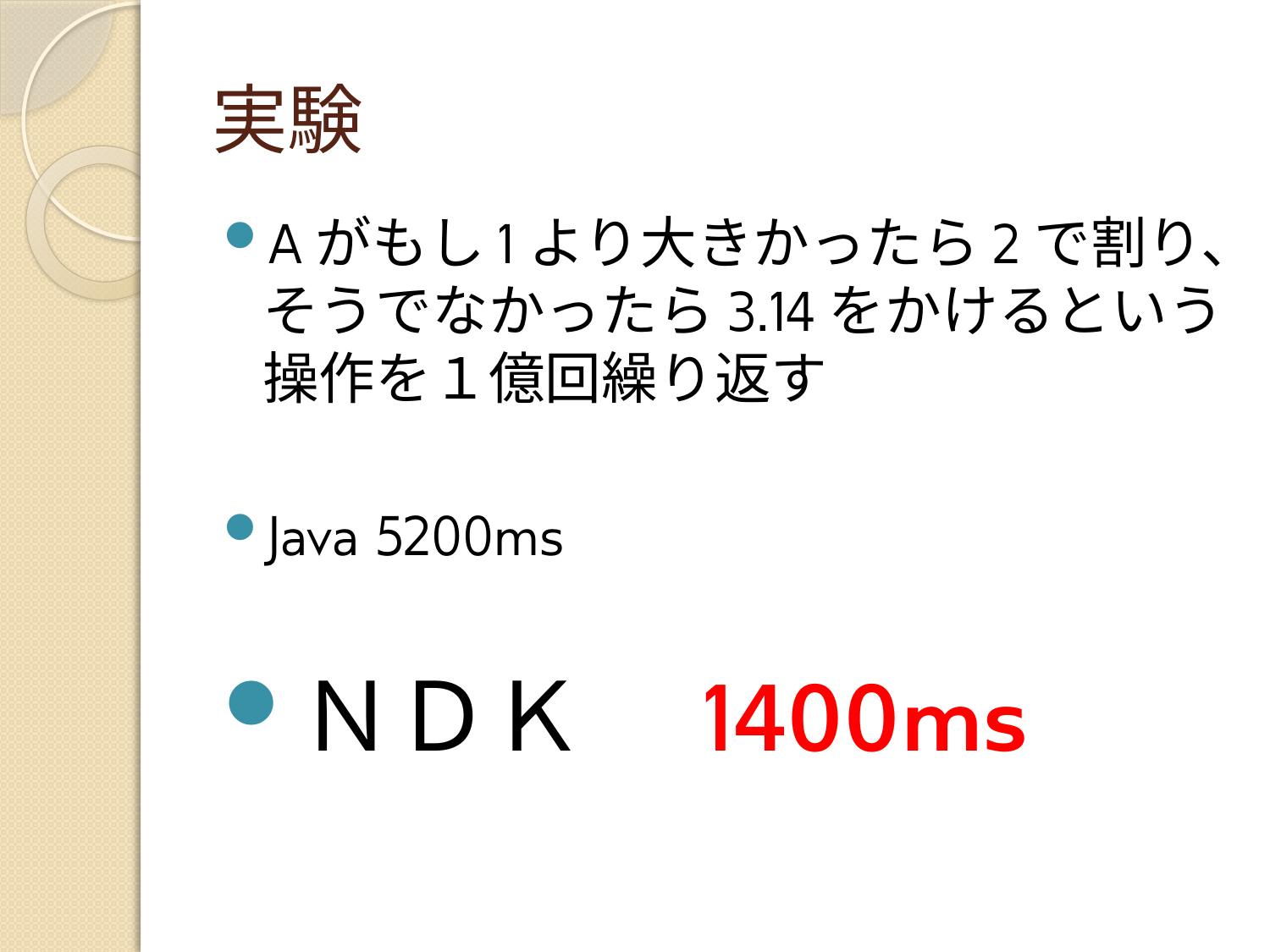

# 実験
Aがもし1より大きかったら2で割り、そうでなかったら3.14をかけるという操作を１億回繰り返す

Java 5200ms

ＮＤＫ　1400ms